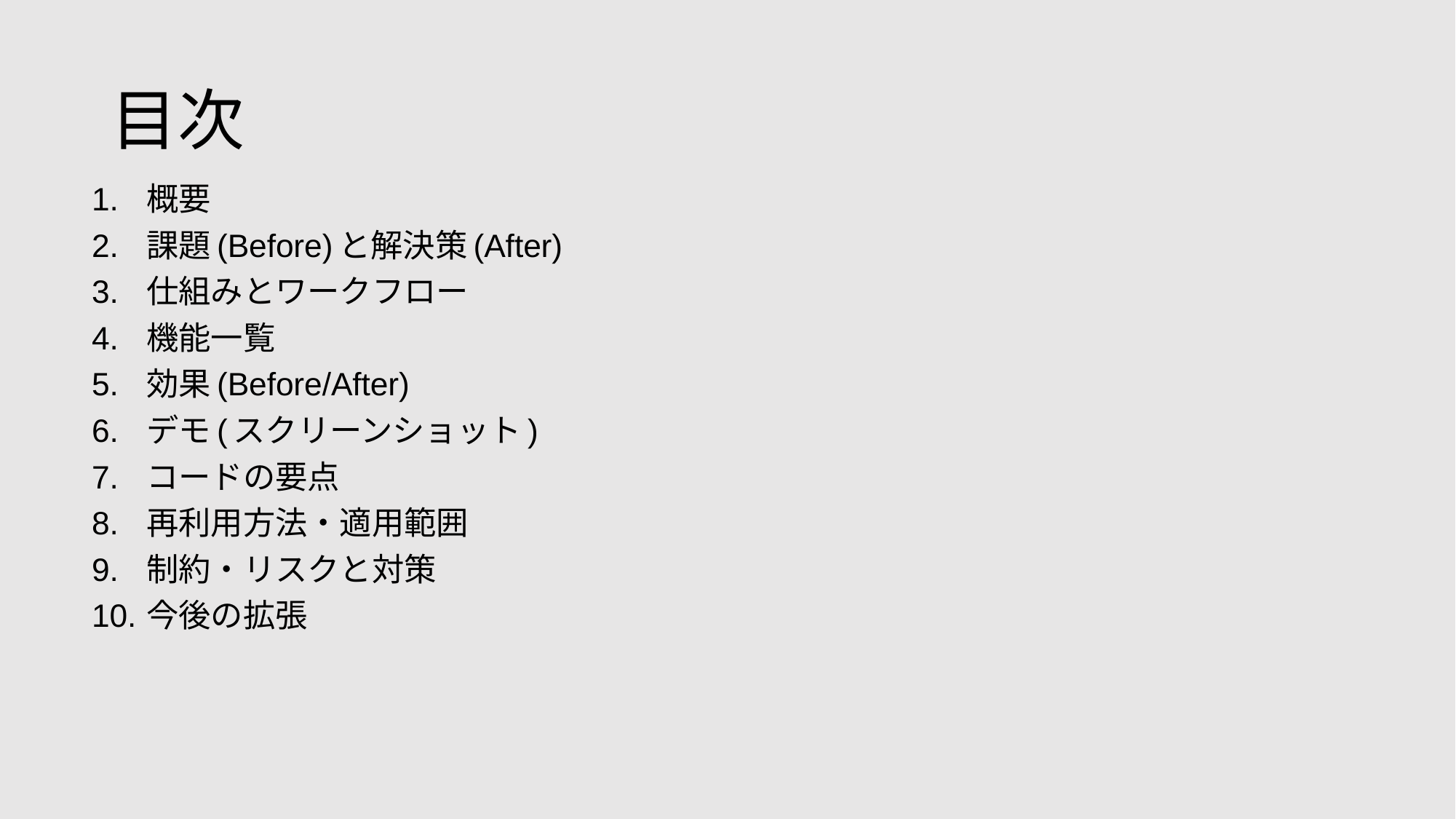

# 目次
概要
課題(Before)と解決策(After)
仕組みとワークフロー
機能一覧
効果(Before/After)
デモ(スクリーンショット)
コードの要点
再利用方法・適用範囲
制約・リスクと対策
今後の拡張